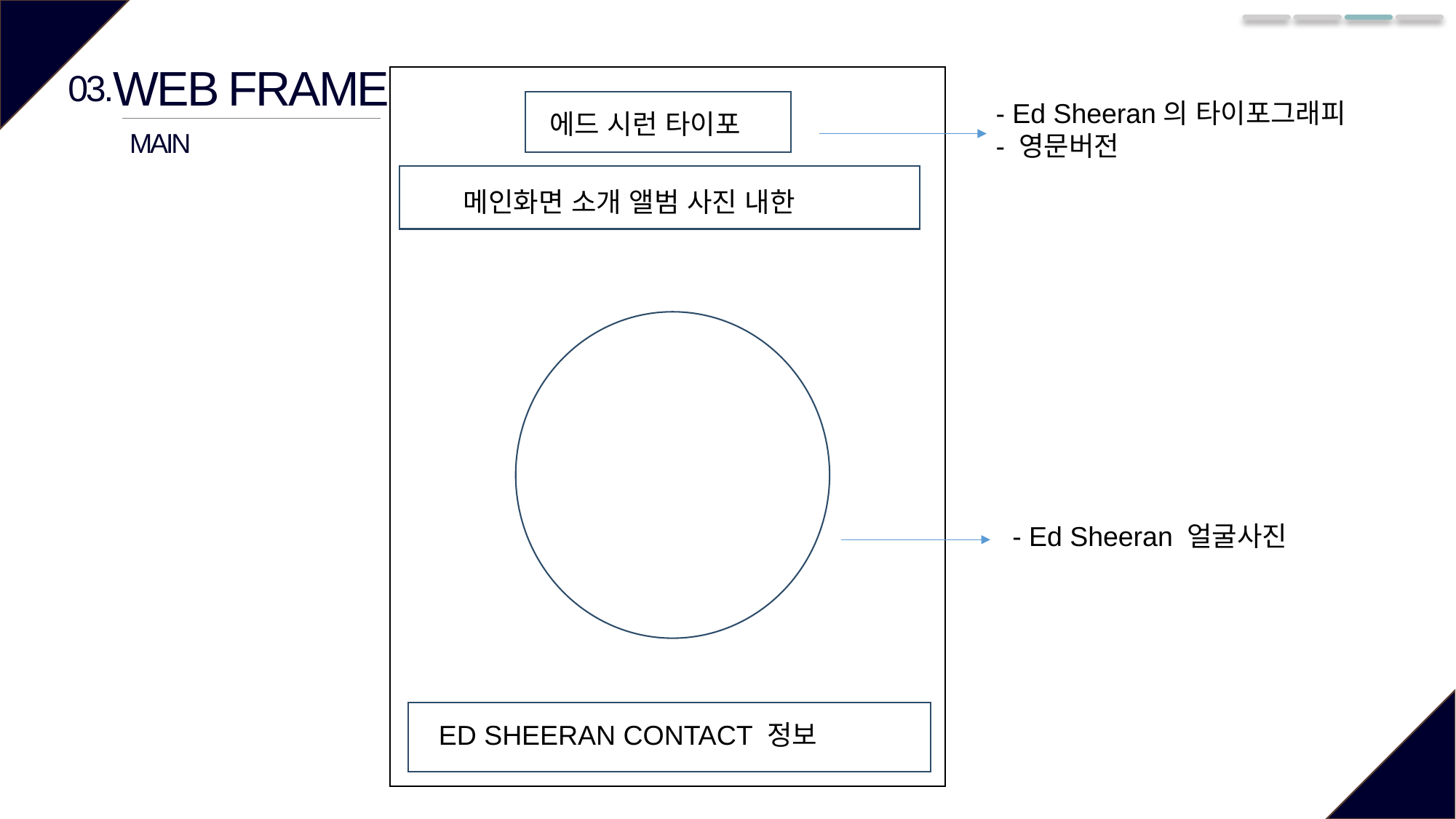

WEB FRAME
03.

- Ed Sheeran의 타이포그래피
- 영문버전

에드 시런 타이포
MAIN

메인화면 소개 앨범 사진 내한

 - Ed Sheeran 얼굴사진

ED SHEERAN CONTACT 정보